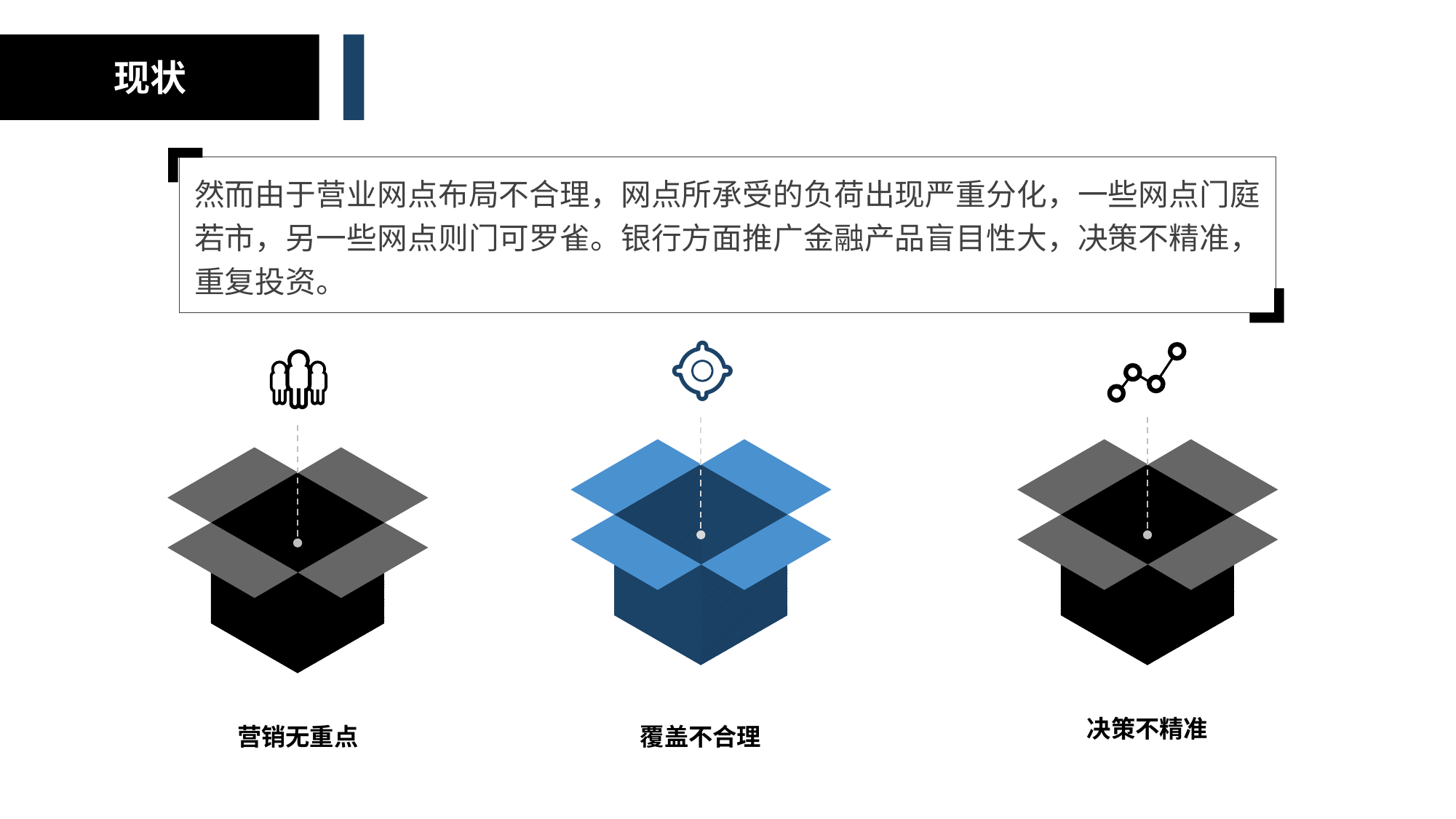

现状

然而由于营业网点布局不合理，网点所承受的负荷出现严重分化，一些网点门庭若市，另一些网点则门可罗雀。银行方面推广金融产品盲目性大，决策不精准，重复投资。

决策不精准
营销无重点
覆盖不合理